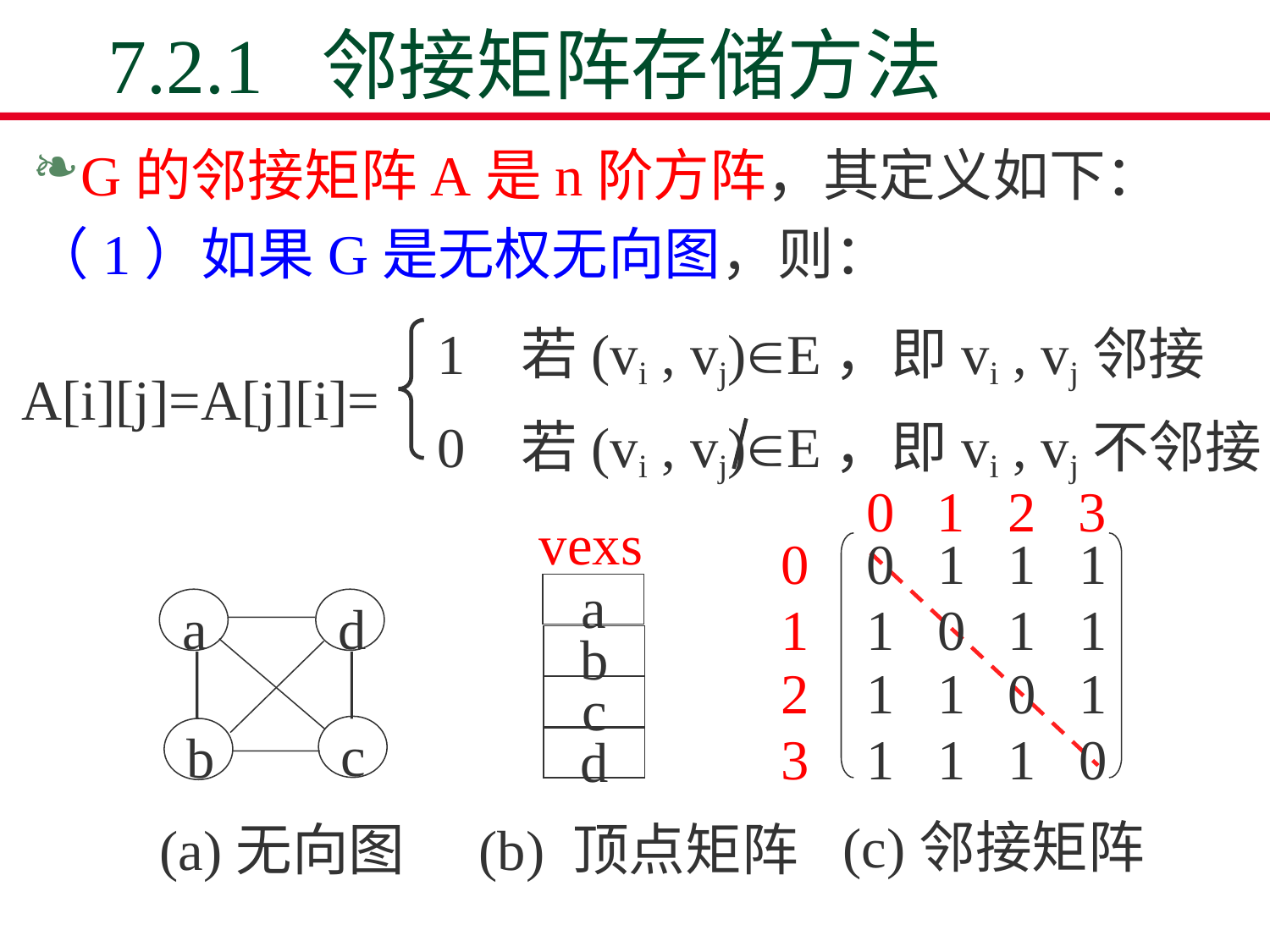

# 7.2.1  邻接矩阵存储方法
G的邻接矩阵A是n阶方阵，其定义如下：
（1）如果G是无权无向图，则：

1   若(vi , vj)∈E，即vi , vj邻接

A[i][j]=A[j][i]=
0   若(vi , vj)∈E，即vi , vj不邻接

0   1   2   3
vexs
a
b
c
d
  (b) 顶点矩阵
0    0   1   1   1

1    1   0   1   1
2    1   1   0   1
3    1   1   1   0

(c)邻接矩阵
a
d

c
b

(a)无向图